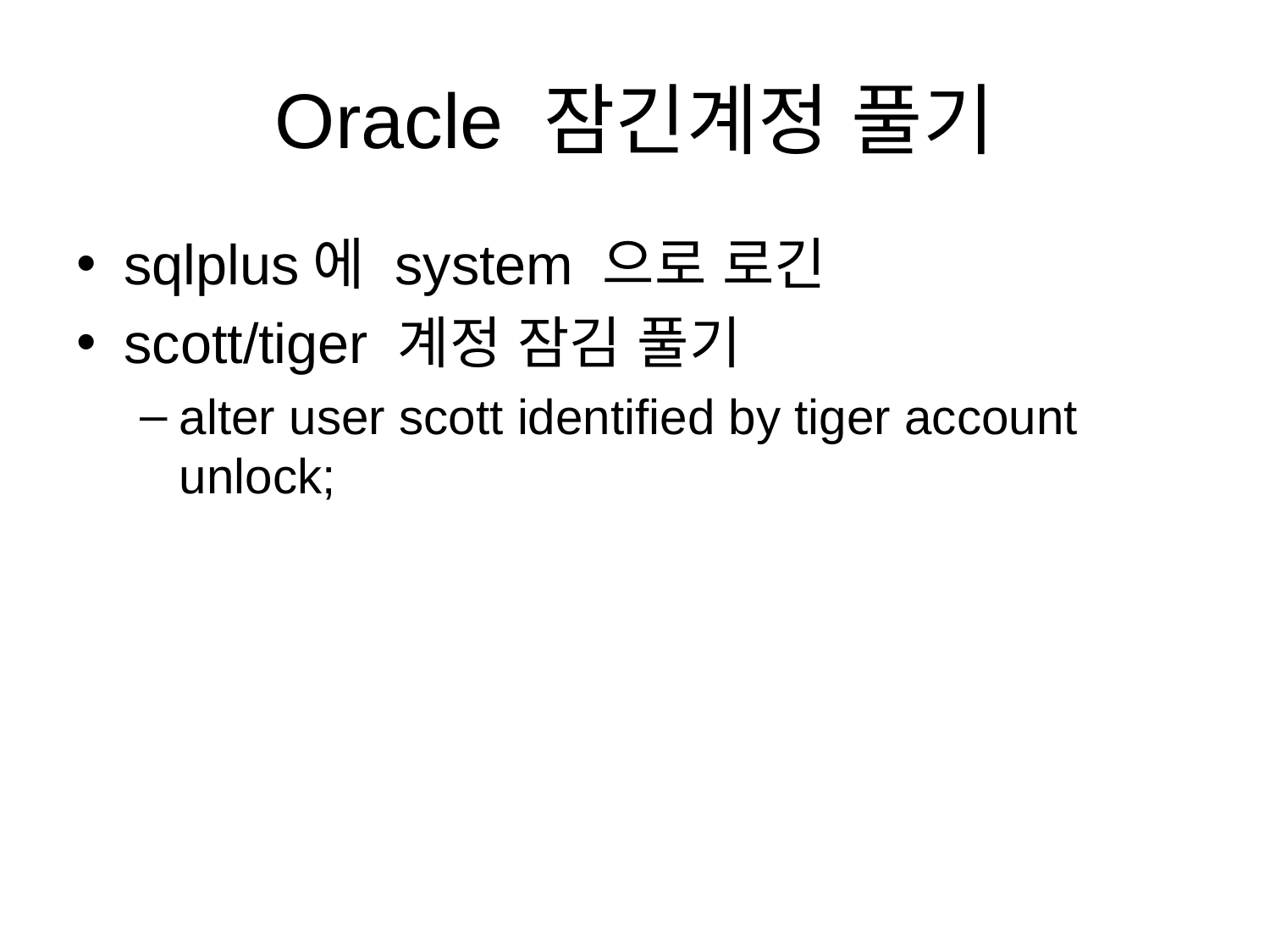

# Oracle 잠긴계정 풀기
sqlplus에 system 으로 로긴
scott/tiger 계정 잠김 풀기
alter user scott identified by tiger account unlock;